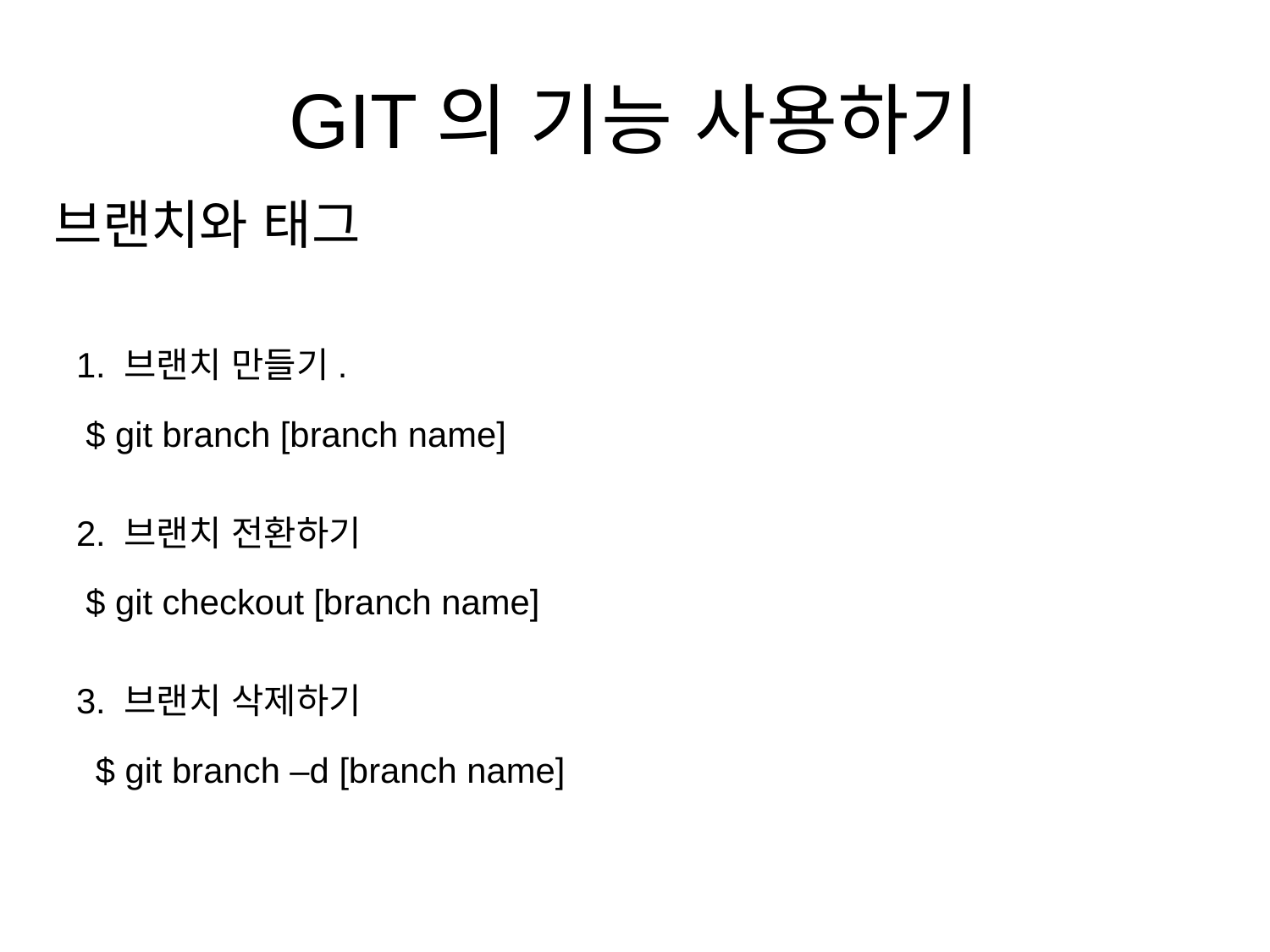

# GIT의 기능 사용하기
브랜치와 태그
1. 브랜치 만들기.

 $ git branch [branch name]

2. 브랜치 전환하기

 $ git checkout [branch name]

3. 브랜치 삭제하기

  $ git branch –d [branch name]